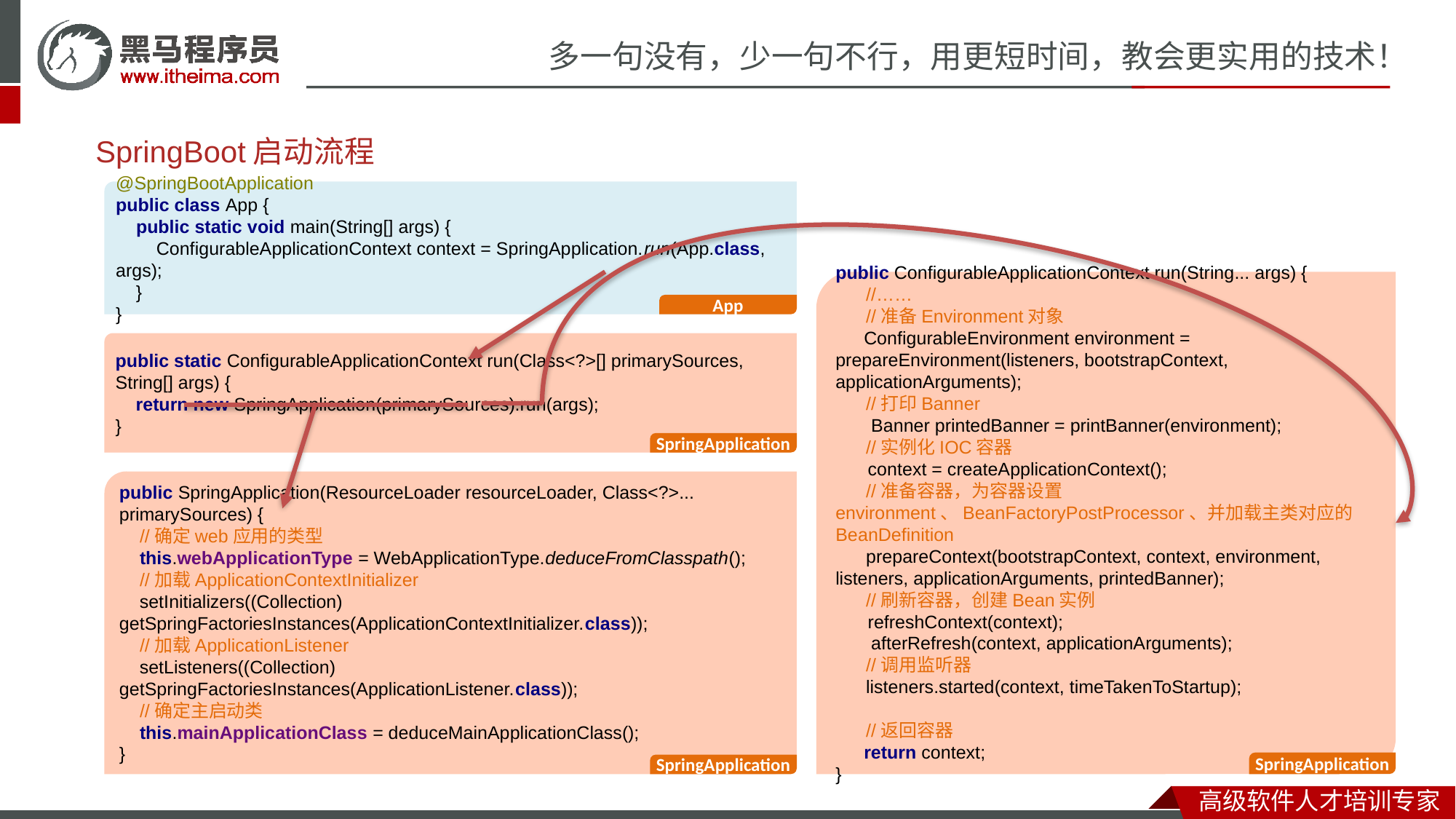

# SpringBoot启动流程
@SpringBootApplication
public class App {
    public static void main(String[] args) {
        ConfigurableApplicationContext context = SpringApplication.run(App.class, args);
    }
}
App
public ConfigurableApplicationContext run(String... args) {
      //……
      //准备Environment对象
      ConfigurableEnvironment environment = prepareEnvironment(listeners, bootstrapContext, applicationArguments);
      //打印Banner
       Banner printedBanner = printBanner(environment);
      //实例化IOC容器
       context = createApplicationContext();
      //准备容器，为容器设置environment、BeanFactoryPostProcessor、并加载主类对应的BeanDefinition
      prepareContext(bootstrapContext, context, environment, listeners, applicationArguments, printedBanner);
      //刷新容器，创建Bean实例
       refreshContext(context);
       afterRefresh(context, applicationArguments);
      //调用监听器
      listeners.started(context, timeTakenToStartup);
      //返回容器
      return context;
}
SpringApplication
public static ConfigurableApplicationContext run(Class<?>[] primarySources, String[] args) {
    return new SpringApplication(primarySources).run(args);
}
SpringApplication
public SpringApplication(ResourceLoader resourceLoader, Class<?>... primarySources) {
    //确定web应用的类型
    this.webApplicationType = WebApplicationType.deduceFromClasspath();
    //加载ApplicationContextInitializer
    setInitializers((Collection) getSpringFactoriesInstances(ApplicationContextInitializer.class));
    //加载ApplicationListener
    setListeners((Collection) getSpringFactoriesInstances(ApplicationListener.class));
    //确定主启动类
    this.mainApplicationClass = deduceMainApplicationClass();
}
SpringApplication